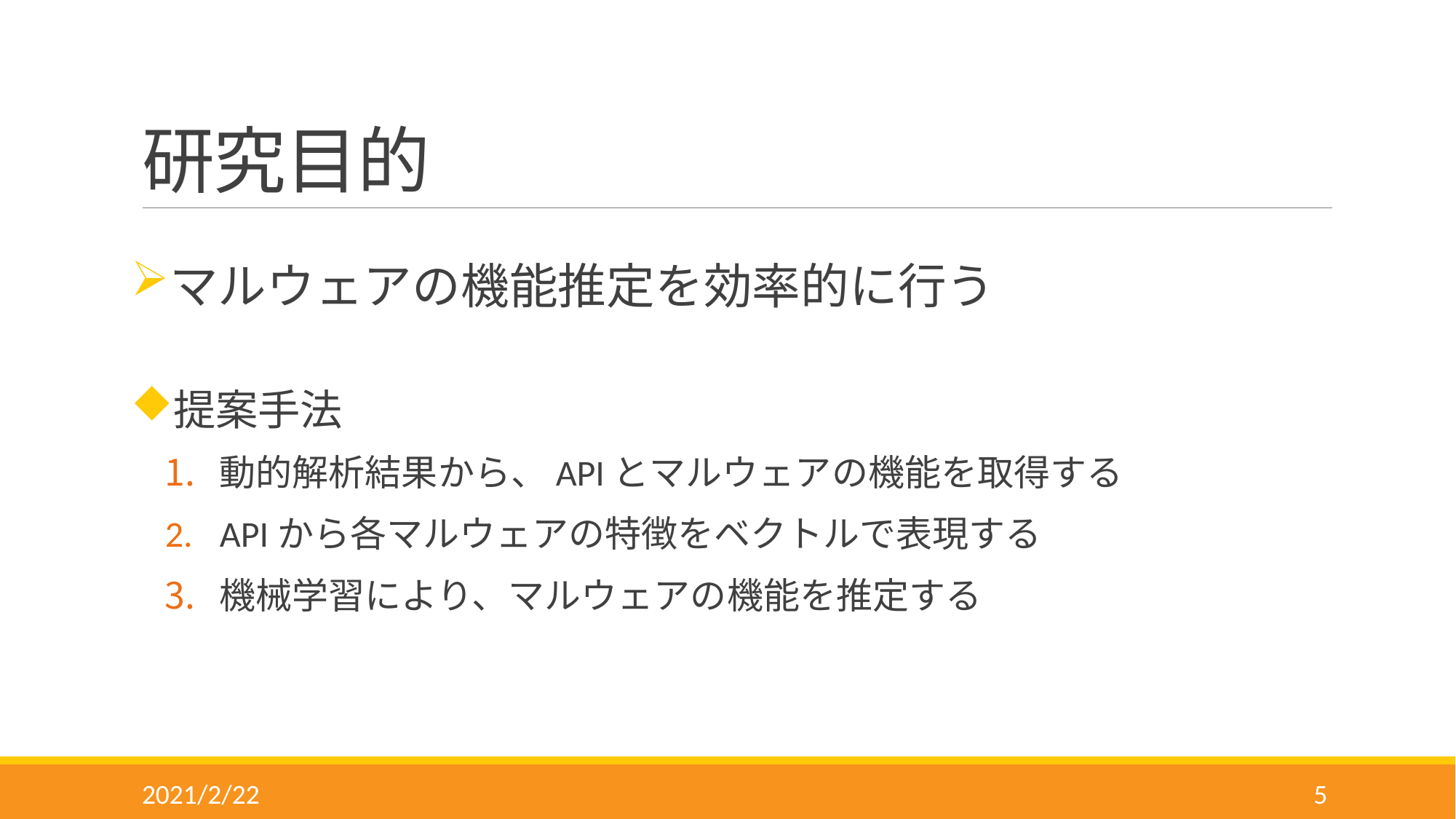

# 研究目的
マルウェアの機能推定を効率的に行う

提案手法
動的解析結果から、APIとマルウェアの機能を取得する
APIから各マルウェアの特徴をベクトルで表現する
機械学習により、マルウェアの機能を推定する

2021/2/22
5